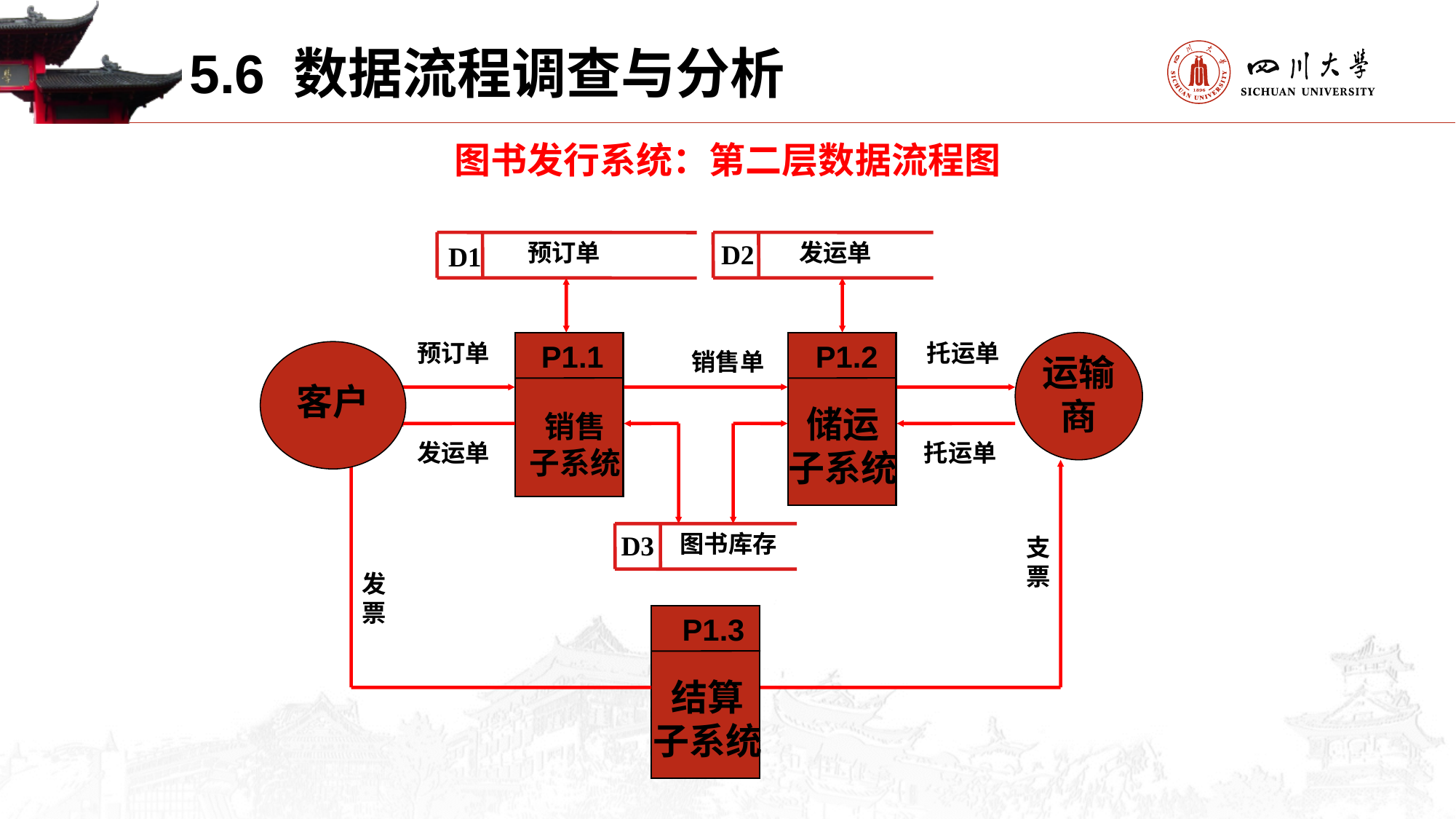

5.6 数据流程调查与分析

图书发行系统：第二层数据流程图

预订单
D2

发运单
D1

预订单

P1.1

P1.2
托运单

运输商

客户
销售单

储运
子系统
销售
子系统

发运单
托运单

D3

图书库存
支
票
发
票

P1.3

结算
子系统